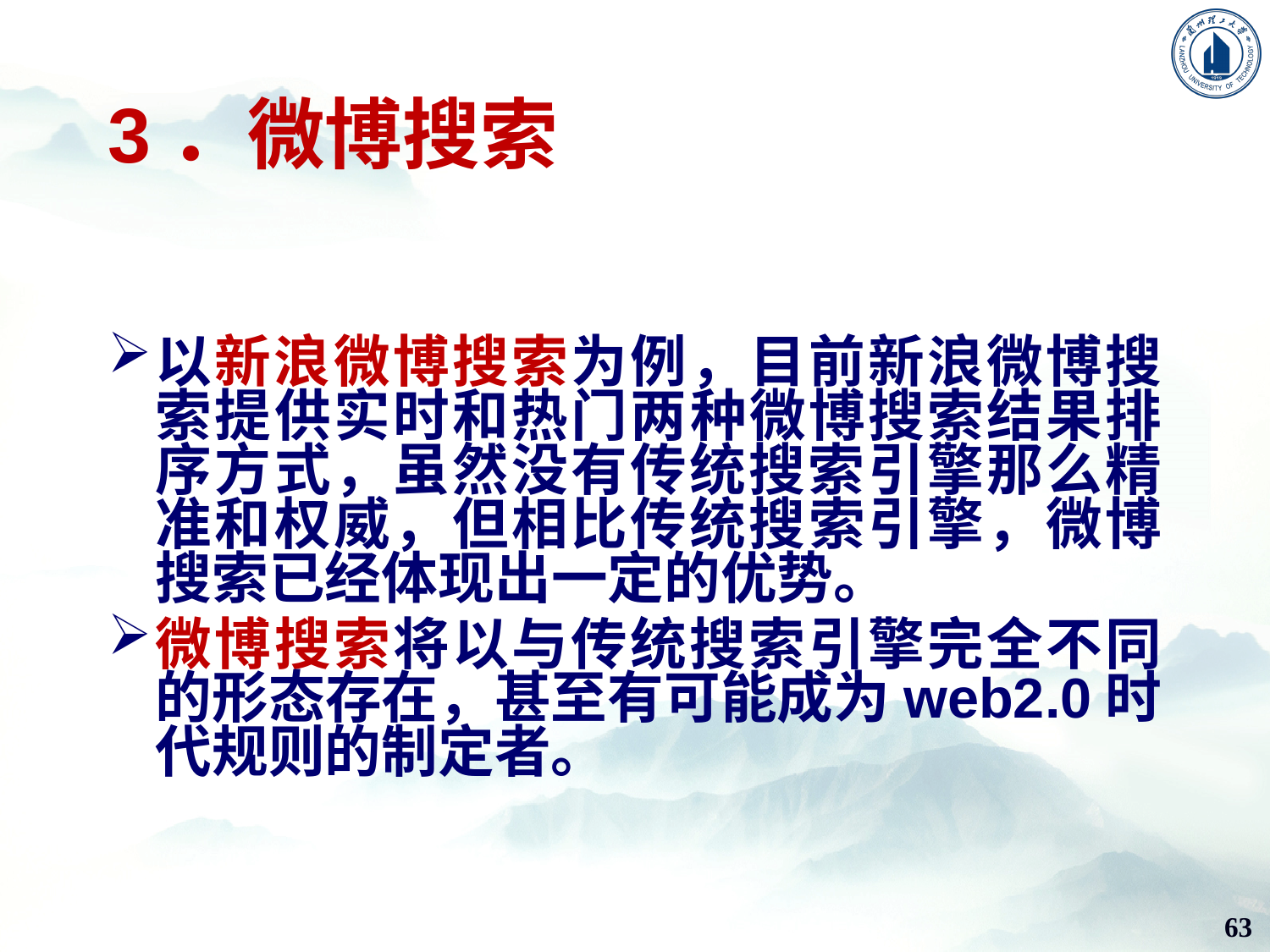

# 3．微博搜索

以新浪微博搜索为例，目前新浪微博搜索提供实时和热门两种微博搜索结果排序方式，虽然没有传统搜索引擎那么精准和权威，但相比传统搜索引擎，微博搜索已经体现出一定的优势。
微博搜索将以与传统搜索引擎完全不同的形态存在，甚至有可能成为web2.0时代规则的制定者。
63